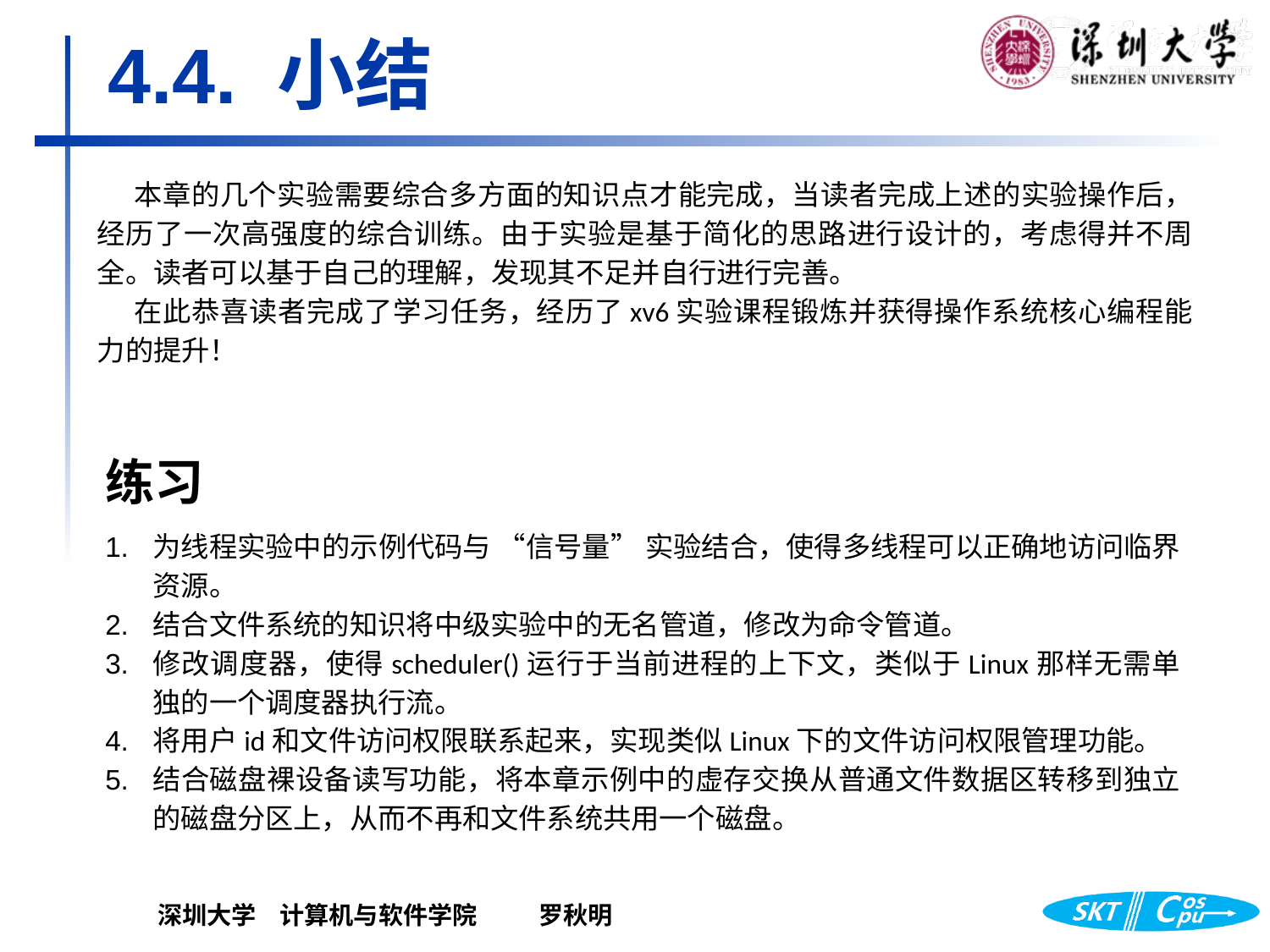

4.4. 小结
本章的几个实验需要综合多方面的知识点才能完成，当读者完成上述的实验操作后，经历了一次高强度的综合训练。由于实验是基于简化的思路进行设计的，考虑得并不周全。读者可以基于自己的理解，发现其不足并自行进行完善。
在此恭喜读者完成了学习任务，经历了xv6实验课程锻炼并获得操作系统核心编程能力的提升！
练习
为线程实验中的示例代码与 “信号量” 实验结合，使得多线程可以正确地访问临界资源。
结合文件系统的知识将中级实验中的无名管道，修改为命令管道。
修改调度器，使得scheduler()运行于当前进程的上下文，类似于Linux那样无需单独的一个调度器执行流。
将用户id和文件访问权限联系起来，实现类似Linux下的文件访问权限管理功能。
结合磁盘裸设备读写功能，将本章示例中的虚存交换从普通文件数据区转移到独立的磁盘分区上，从而不再和文件系统共用一个磁盘。